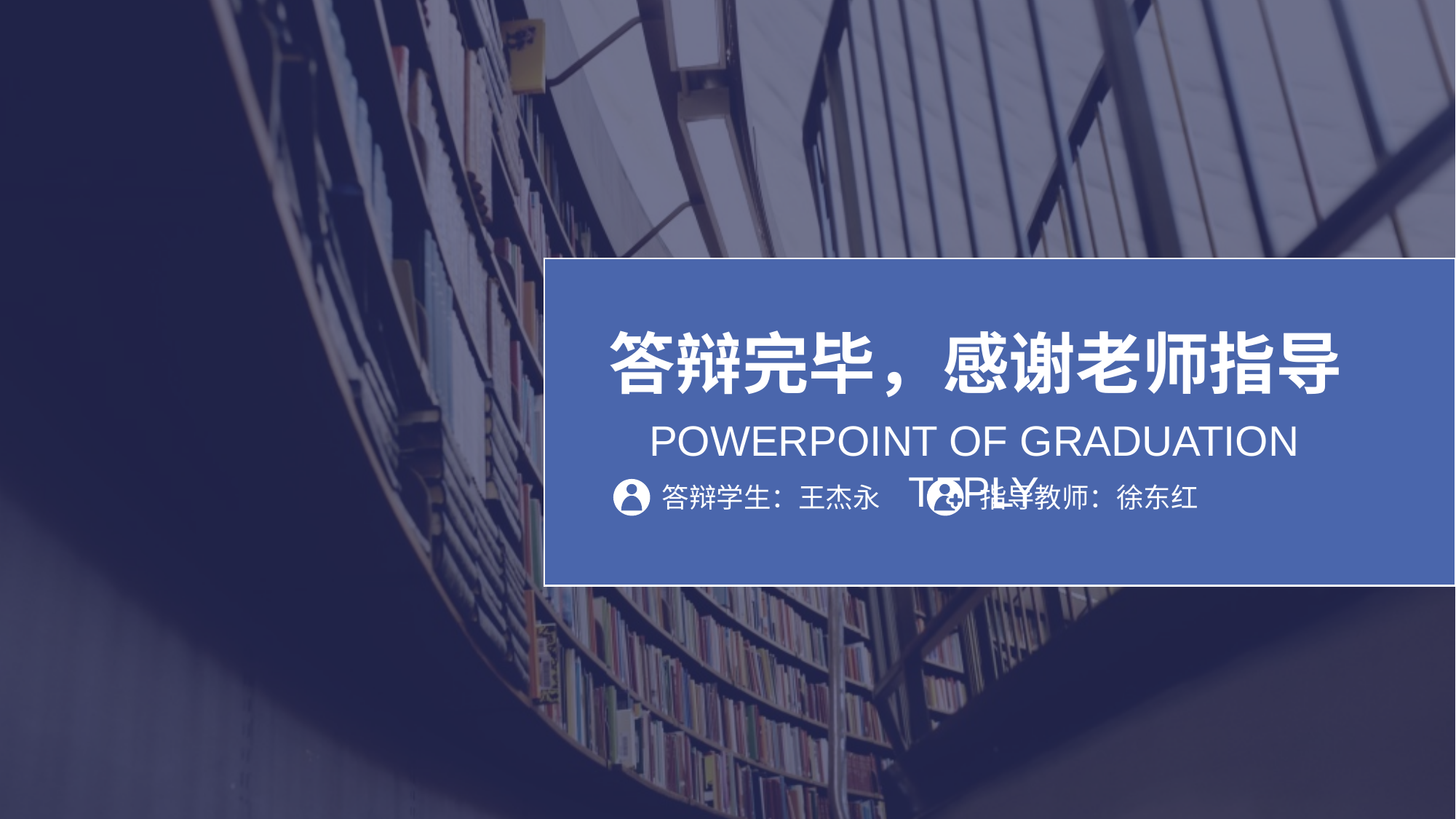

答辩完毕，感谢老师指导
POWERPOINT OF GRADUATION TEPLY
答辩学生：王杰永
指导教师：徐东红